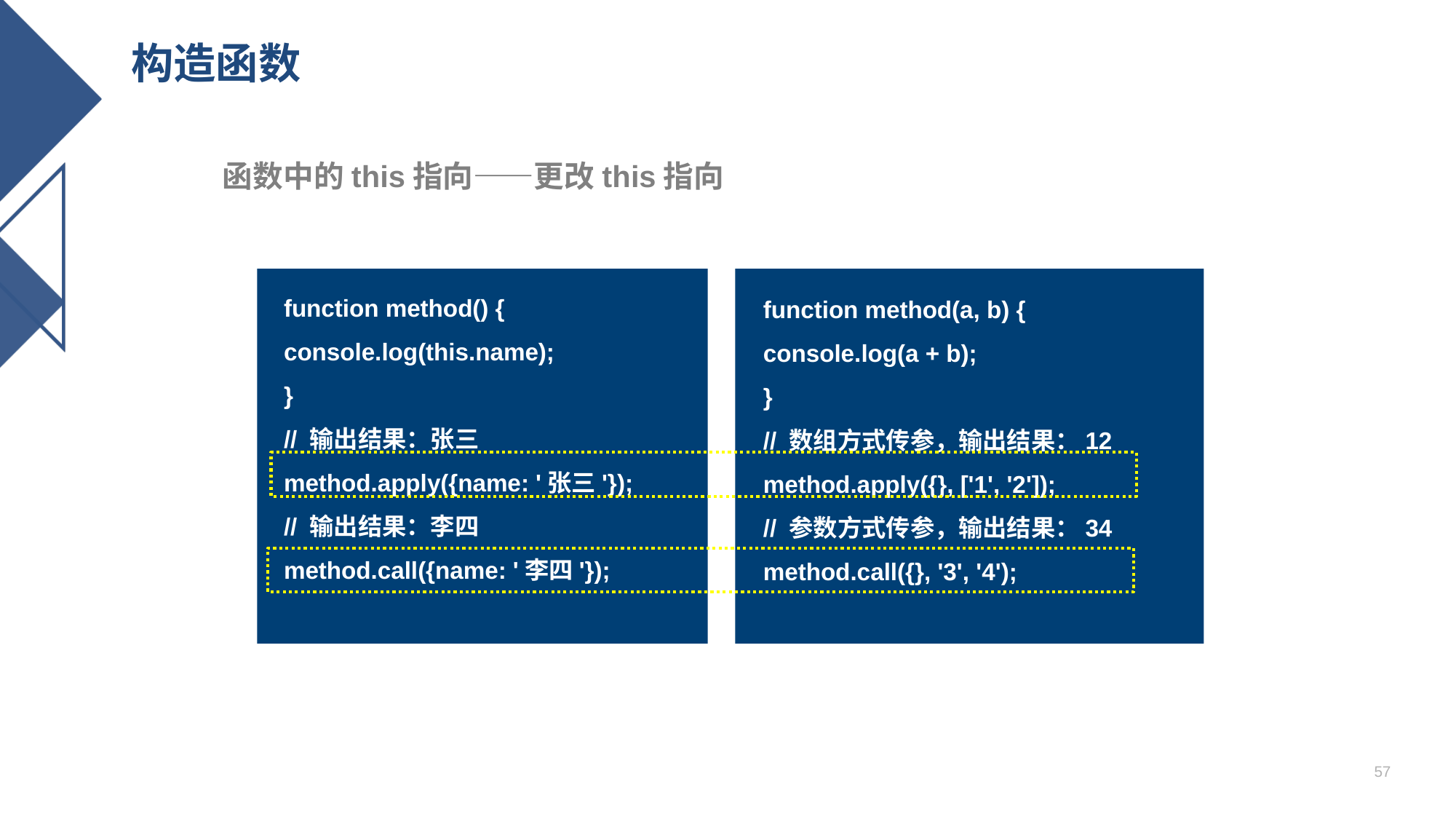

# 构造函数
函数中的this指向——更改this指向

function method() {
console.log(this.name);
}
// 输出结果：张三
method.apply({name: '张三'});
// 输出结果：李四
method.call({name: '李四'});

function method(a, b) {
console.log(a + b);
}
// 数组方式传参，输出结果：12
method.apply({}, ['1', '2']);
// 参数方式传参，输出结果：34
method.call({}, '3', '4');

57